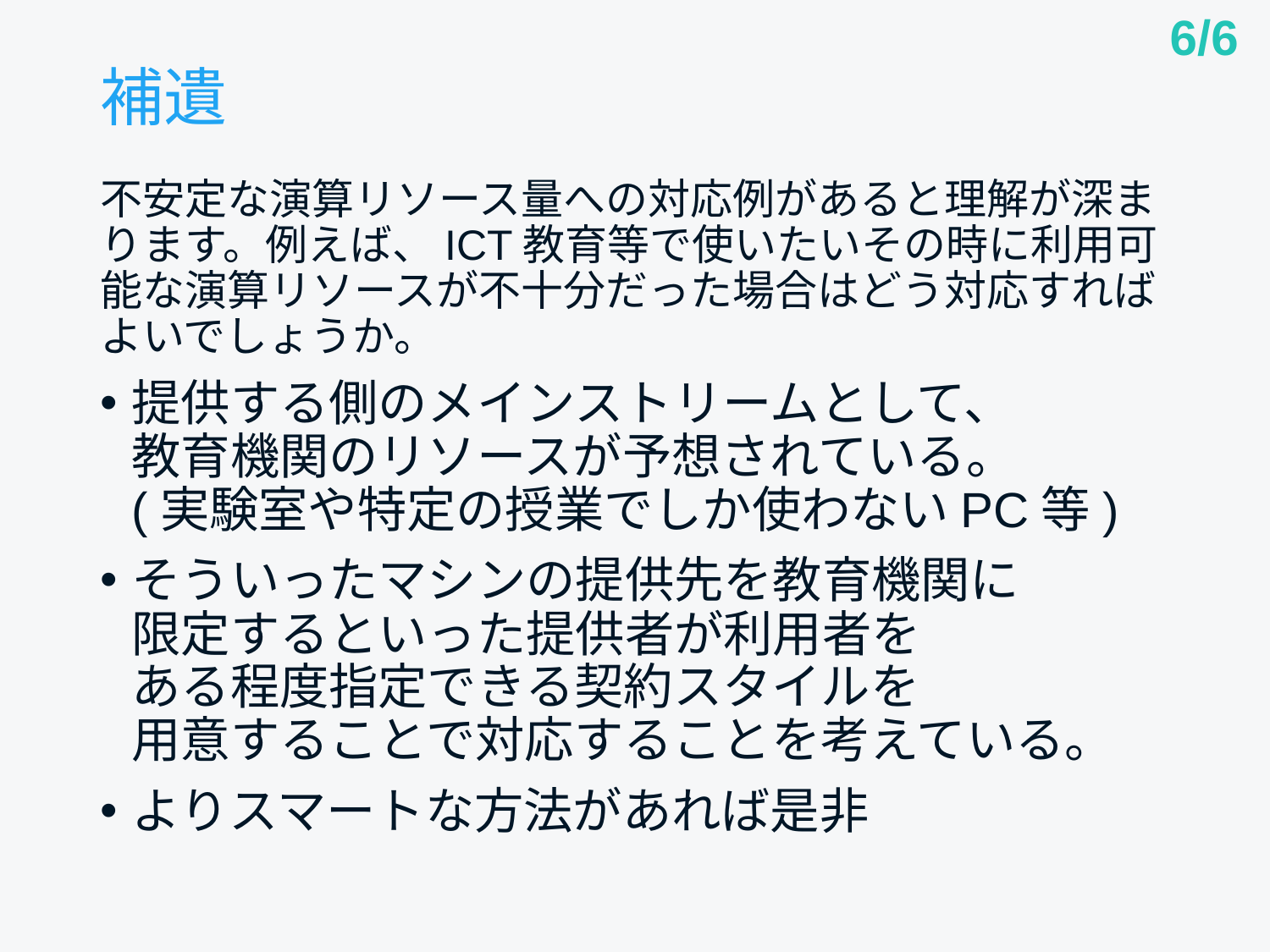

6/6
# 補遺
不安定な演算リソース量への対応例があると理解が深まります。例えば、ICT教育等で使いたいその時に利用可能な演算リソースが不十分だった場合はどう対応すればよいでしょうか。
提供する側のメインストリームとして、
教育機関のリソースが予想されている。
(実験室や特定の授業でしか使わないPC等)
そういったマシンの提供先を教育機関に
限定するといった提供者が利用者を
ある程度指定できる契約スタイルを
用意することで対応することを考えている。
よりスマートな方法があれば是非